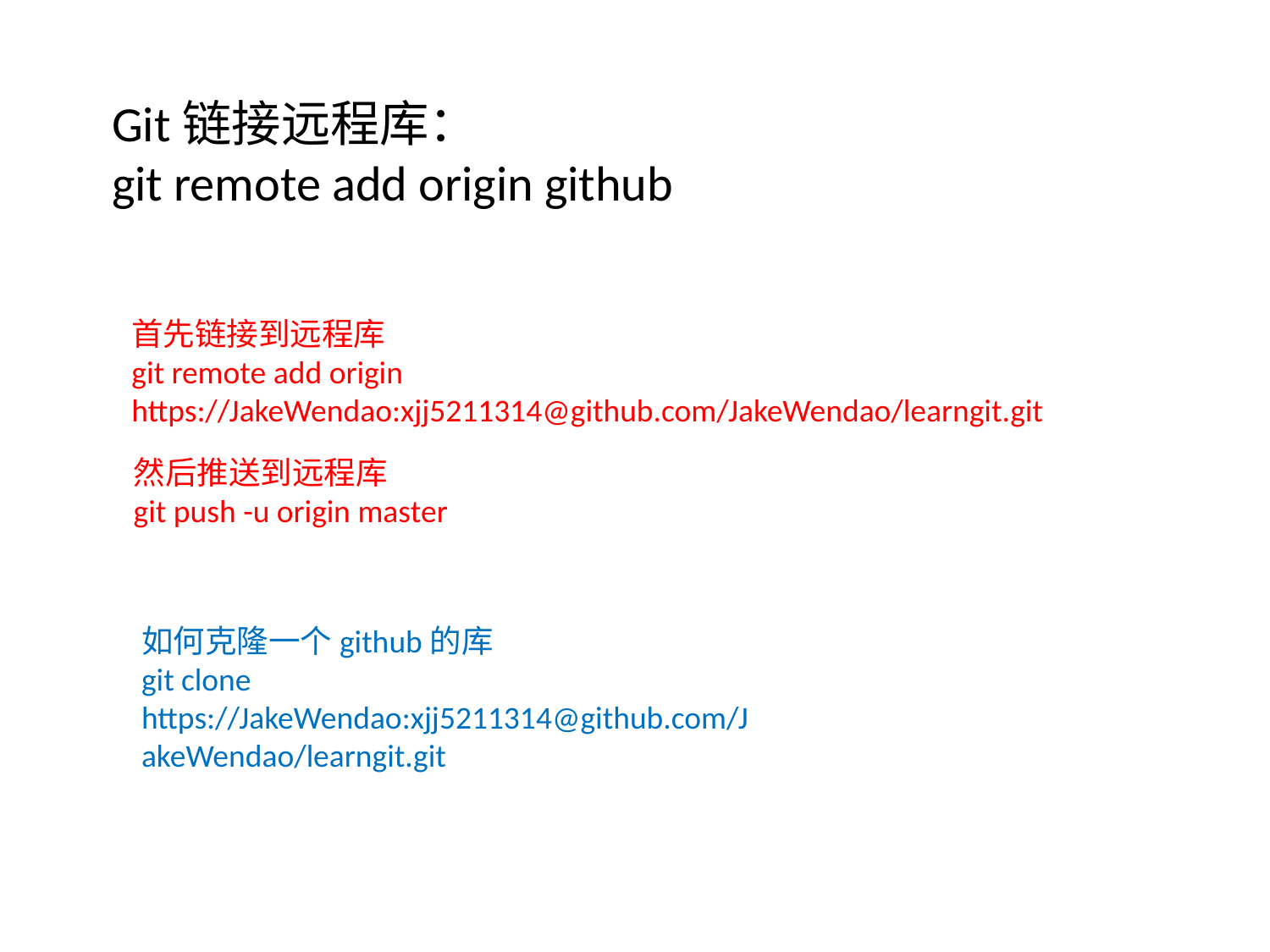

# Git链接远程库： git remote add origin github
首先链接到远程库
git remote add origin https://JakeWendao:xjj5211314@github.com/JakeWendao/learngit.git
然后推送到远程库
git push -u origin master
如何克隆一个github的库
git clone https://JakeWendao:xjj5211314@github.com/JakeWendao/learngit.git